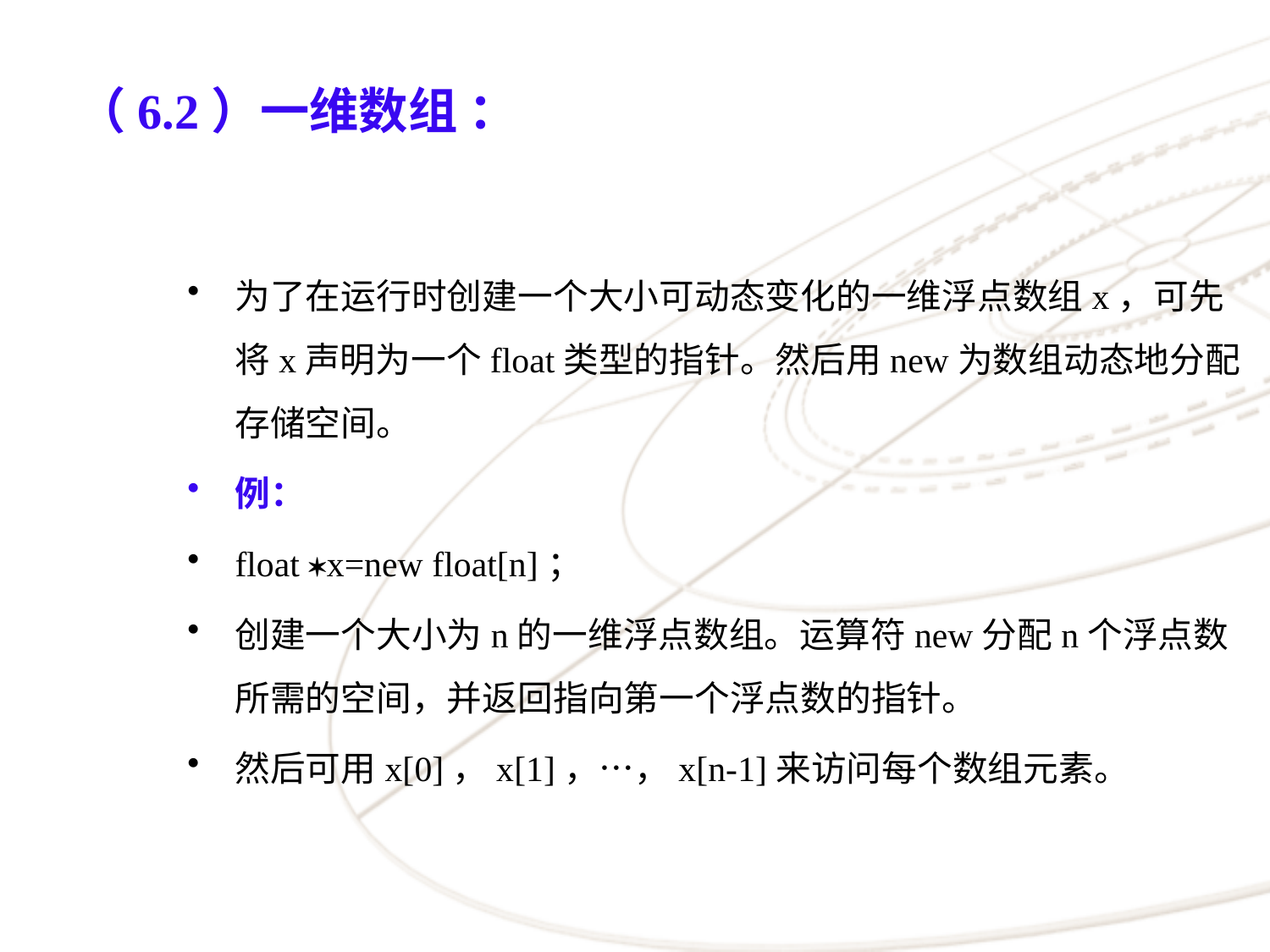

# （6.2）一维数组 ：
为了在运行时创建一个大小可动态变化的一维浮点数组x，可先将x声明为一个float类型的指针。然后用new为数组动态地分配存储空间。
例：
float ∗x=new float[n]；
创建一个大小为n的一维浮点数组。运算符new分配n个浮点数所需的空间，并返回指向第一个浮点数的指针。
然后可用x[0]，x[1]，…，x[n-1]来访问每个数组元素。